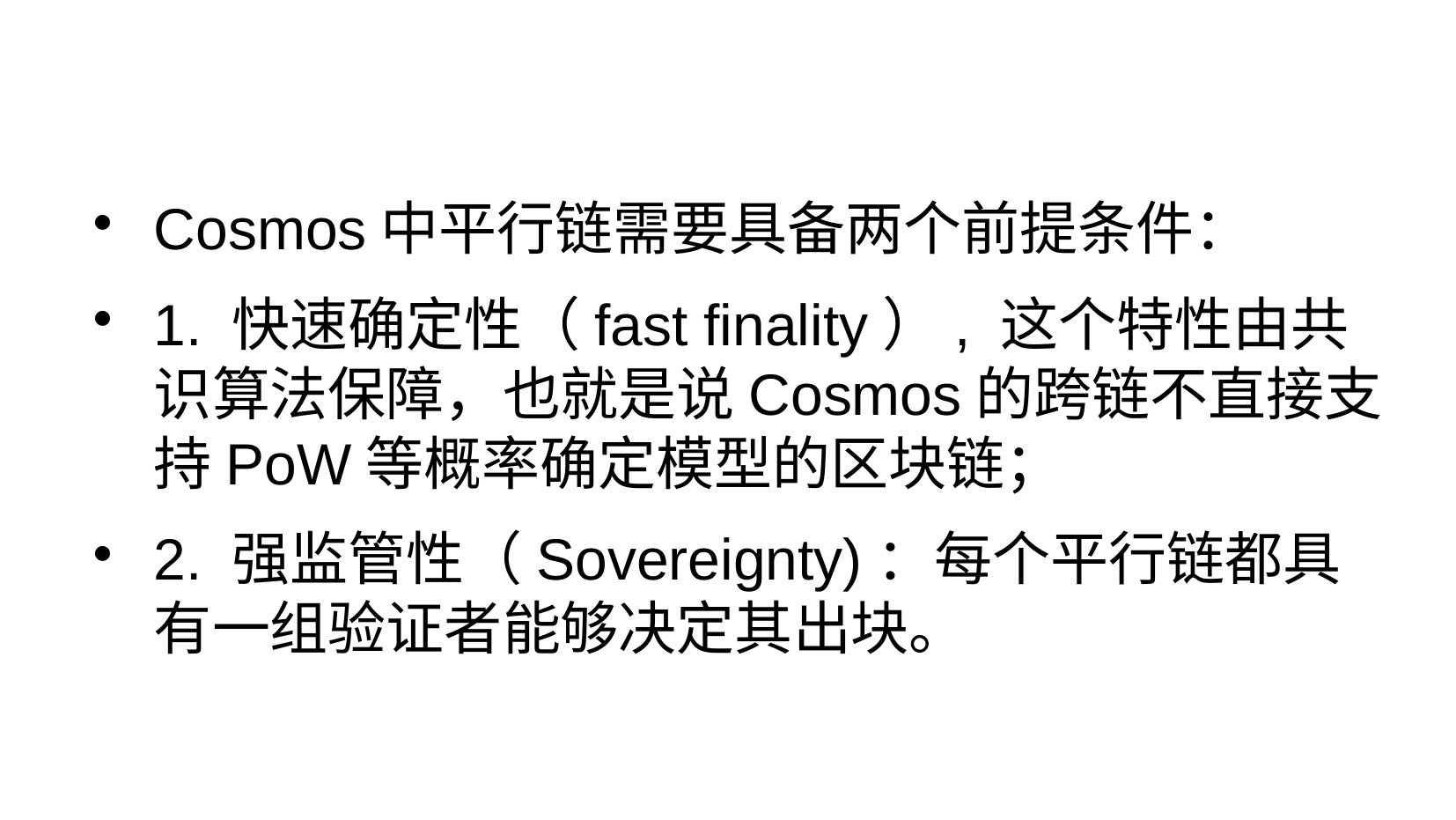

Cosmos中平行链需要具备两个前提条件：
1. 快速确定性（fast finality）, 这个特性由共识算法保障，也就是说Cosmos的跨链不直接支持PoW等概率确定模型的区块链；
2. 强监管性（Sovereignty)：每个平行链都具有一组验证者能够决定其出块。